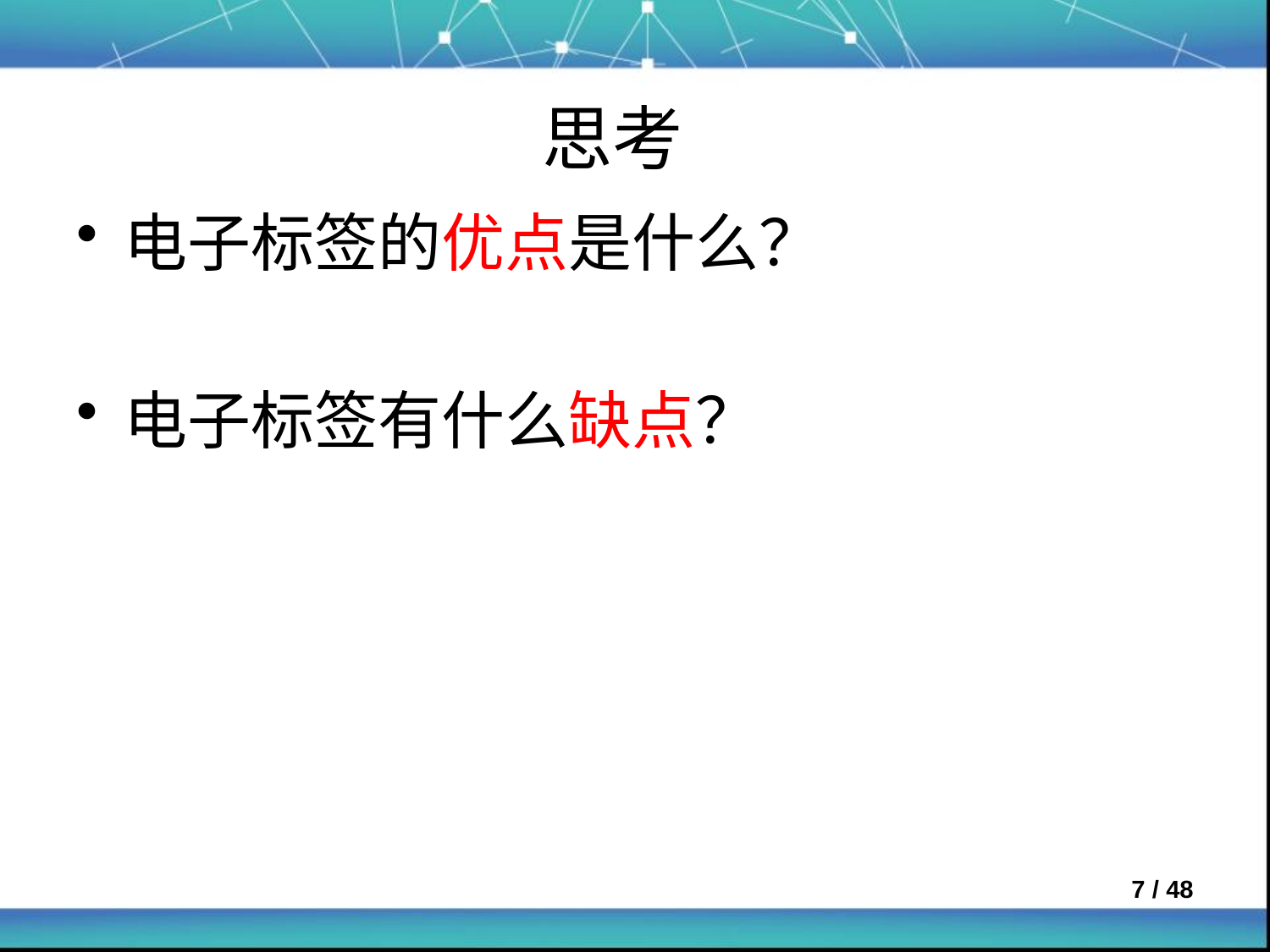

# 思考
电子标签的优点是什么？

电子标签有什么缺点？
7 / 48